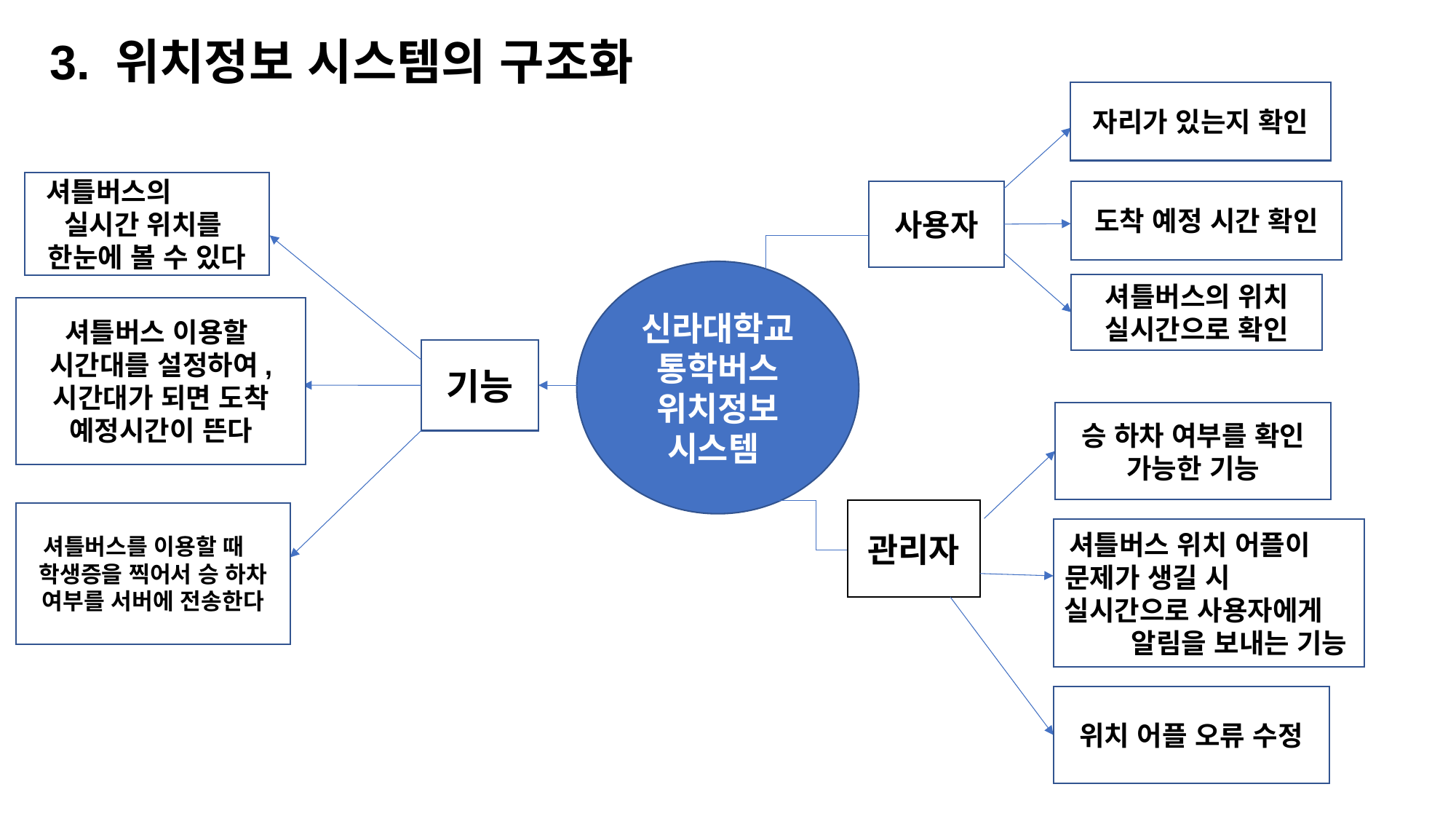

3. 위치정보 시스템의 구조화
자리가 있는지 확인
셔틀버스의           실시간 위치를
한눈에 볼 수 있다
도착 예정 시간 확인
사용자
신라대학교
통학버스 위치정보
시스템
셔틀버스의 위치 실시간으로 확인
 셔틀버스 이용할    시간대를 설정하여, 시간대가 되면 도착 예정시간이 뜬다
기능
승 하차 여부를 확인 가능한 기능
관리자
셔틀버스를 이용할 때    학생증을 찍어서 승 하차 여부를 서버에 전송한다
셔틀버스 위치 어플이      문제가 생길 시                 실시간으로 사용자에게             알림을 보내는 기능
위치 어플 오류 수정